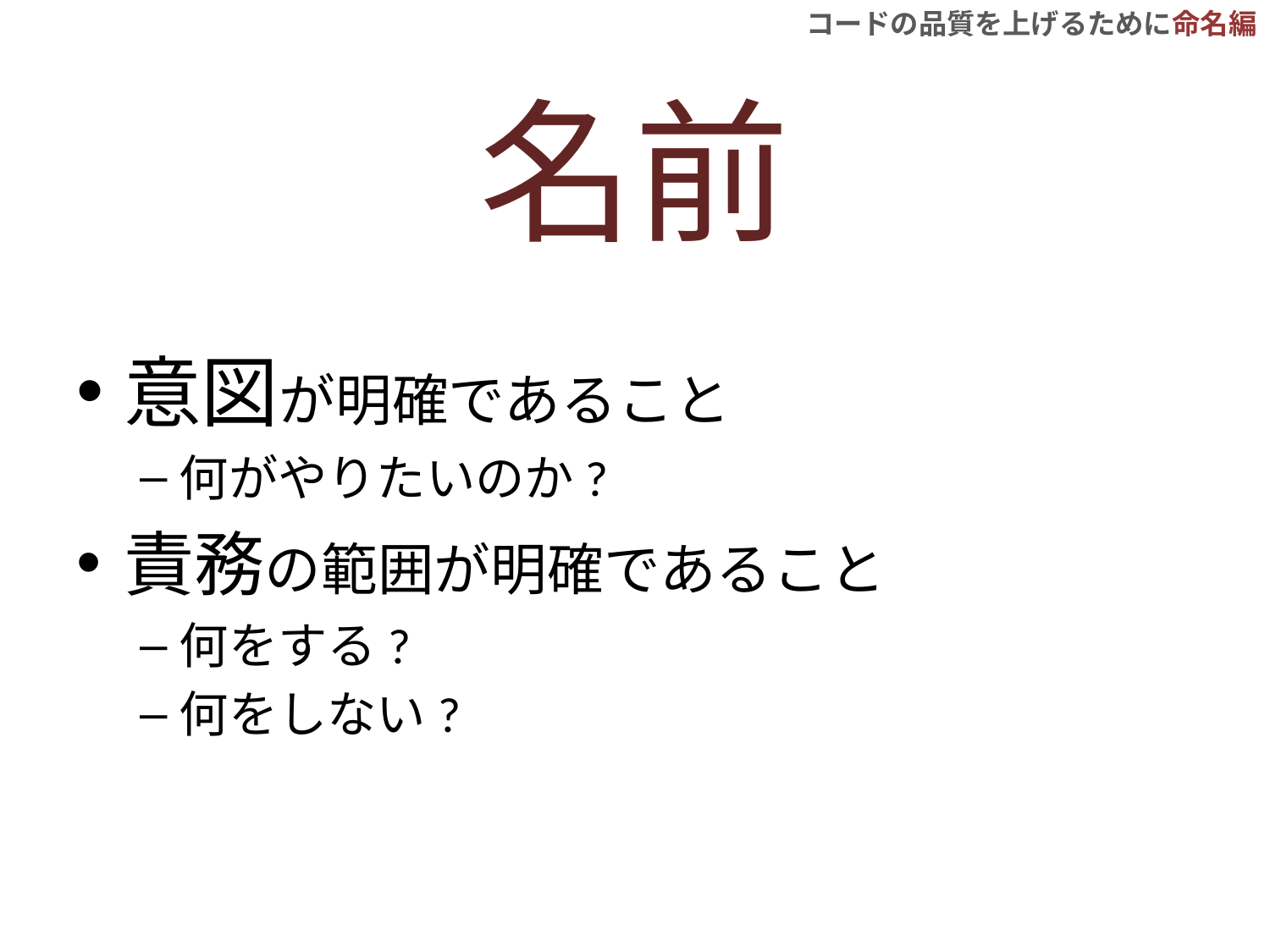

# 名前
意図が明確であること
何がやりたいのか?
責務の範囲が明確であること
何をする?
何をしない?